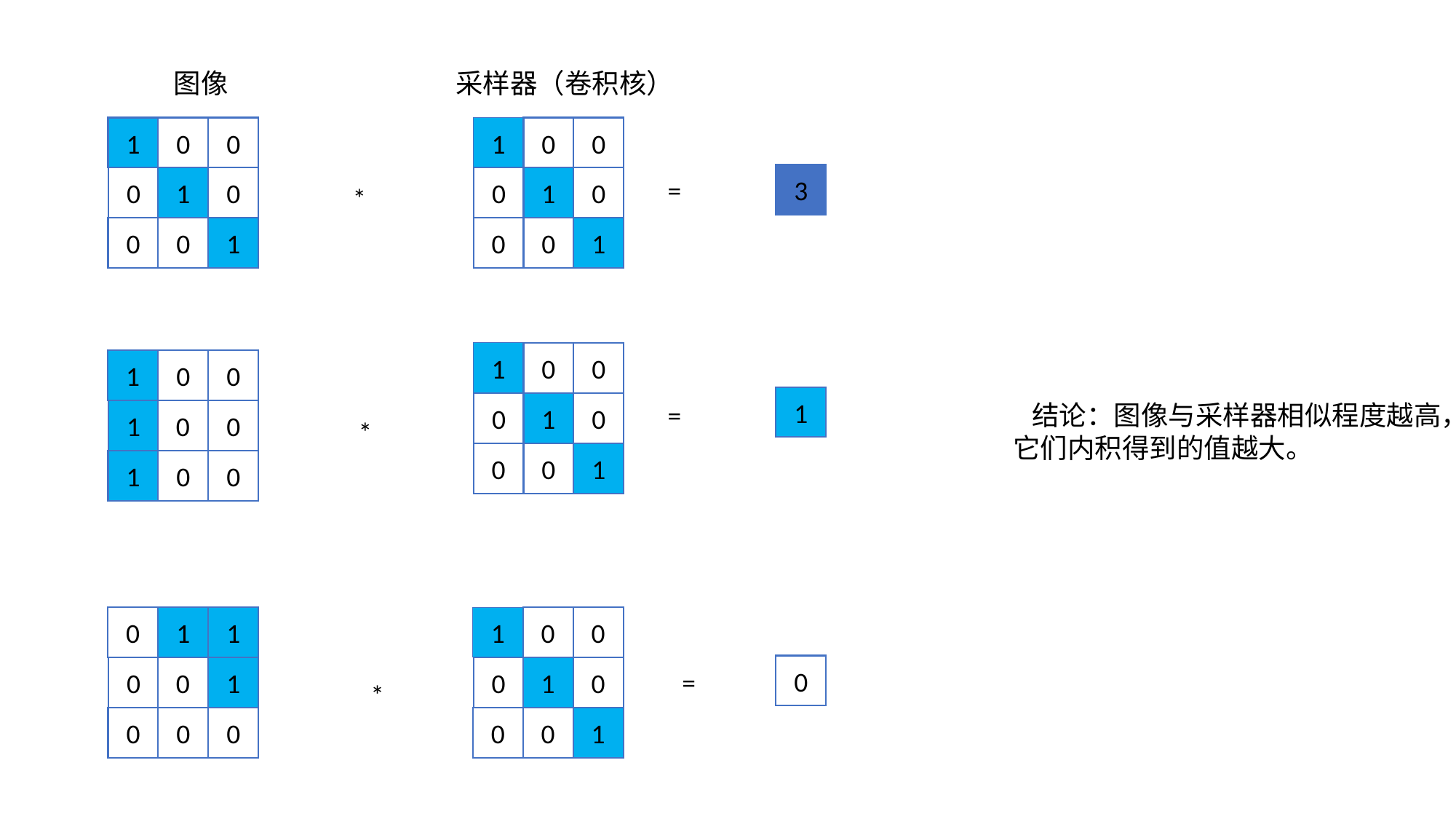

图像
采样器（卷积核）
1
0
0
1
0
0
3
0
1
0
0
1
0
=
*
0
0
1
0
0
1
1
0
0
1
0
0
1
0
1
0
=
  结论：图像与采样器相似程度越高，
它们内积得到的值越大。
1
0
0
*
0
0
1
1
0
0
0
1
1
1
0
0
0
0
0
1
0
1
0
=
*
0
0
0
0
0
1